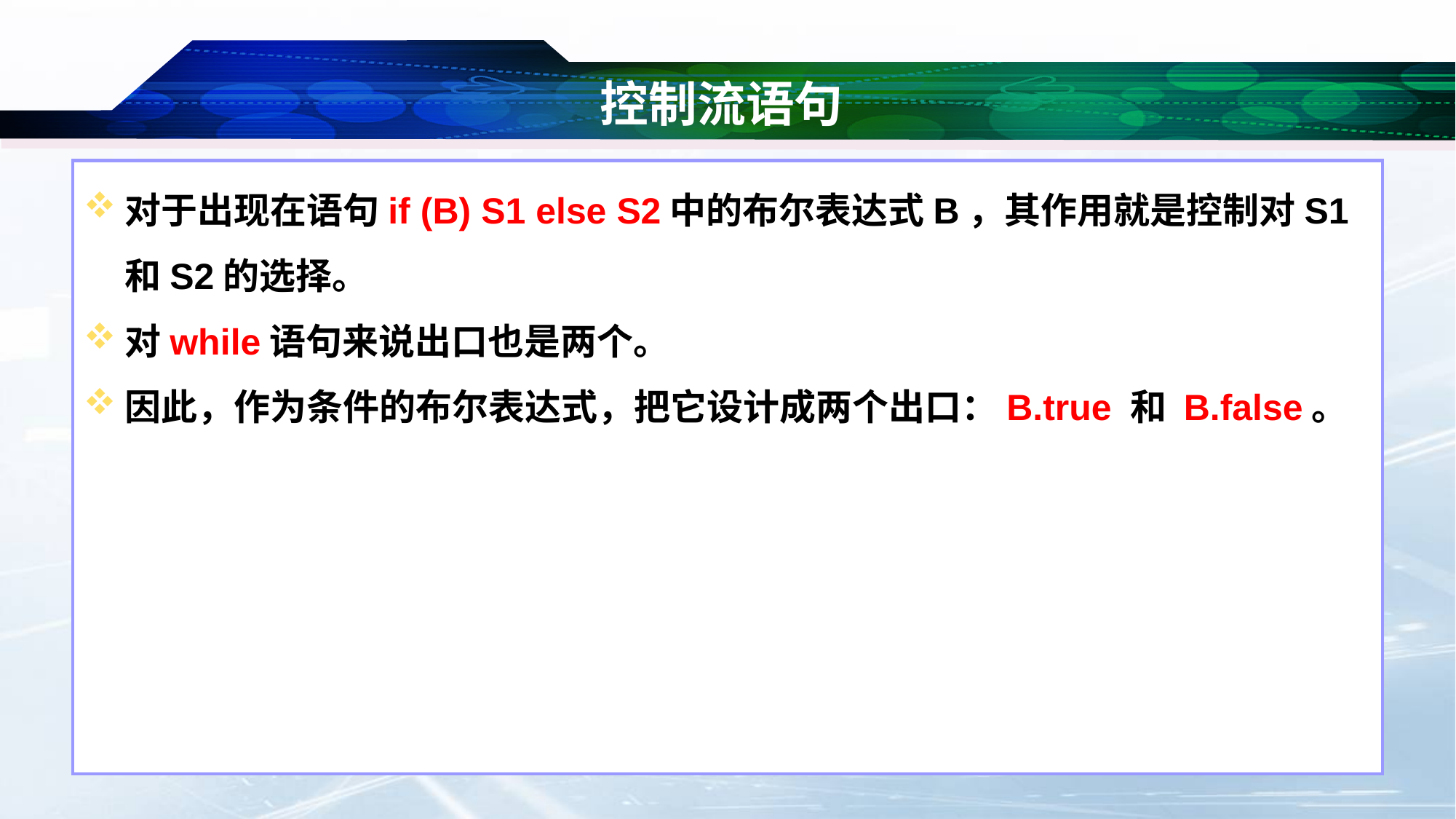

# 控制流语句
对于出现在语句if (B) S1 else S2中的布尔表达式B，其作用就是控制对S1和S2的选择。
对while语句来说出口也是两个。
因此，作为条件的布尔表达式，把它设计成两个出口：B.true 和 B.false。